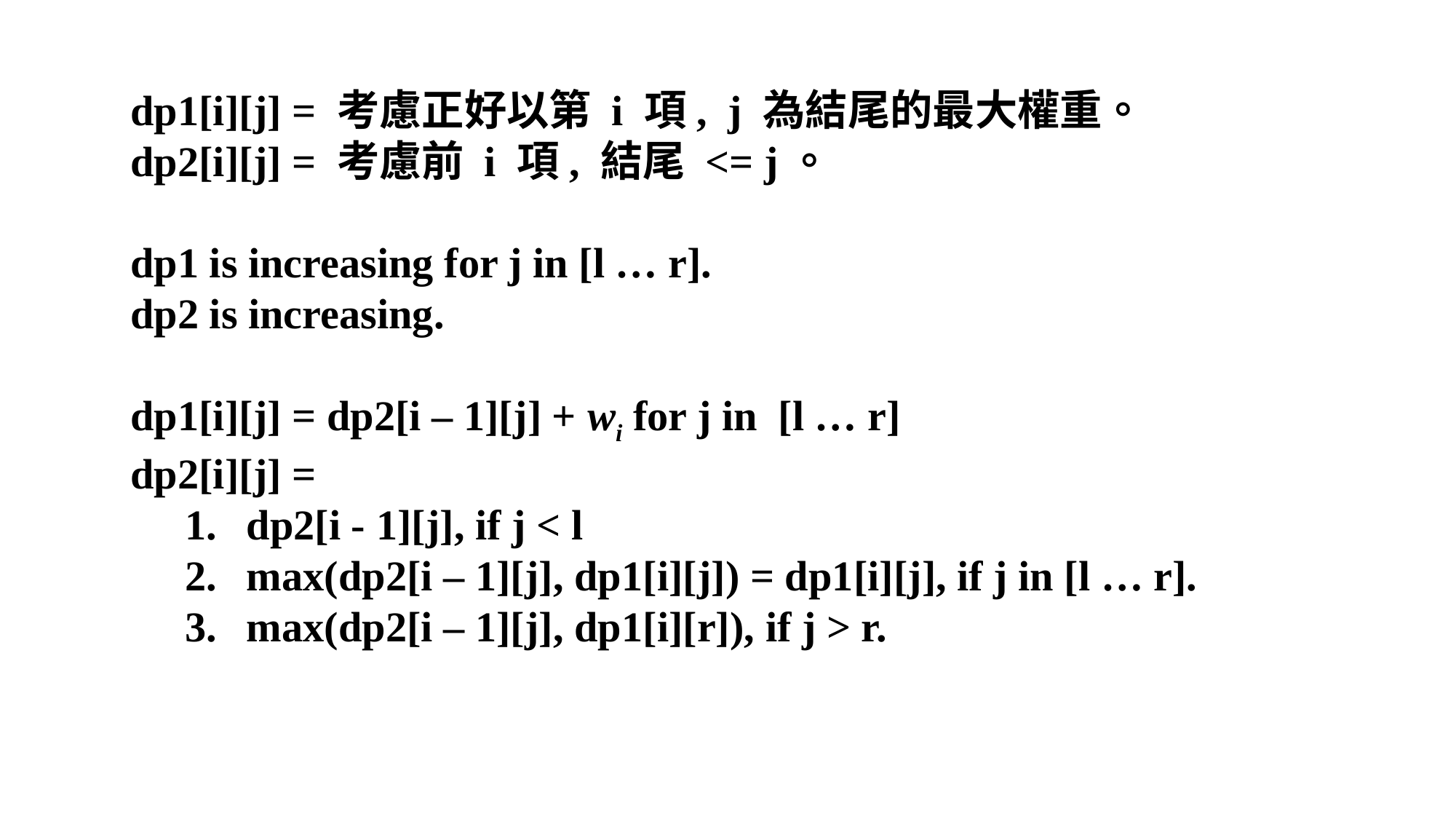

dp1[i][j] = 考慮正好以第 i 項,  j 為結尾的最大權重。
dp2[i][j] = 考慮前 i 項, 結尾 <= j。

dp1 is increasing for j in [l … r].
dp2 is increasing.

dp1[i][j] = dp2[i – 1][j] + wi for j in  [l … r]
dp2[i][j] =
dp2[i - 1][j], if j < l
max(dp2[i – 1][j], dp1[i][j]) = dp1[i][j], if j in [l … r].
max(dp2[i – 1][j], dp1[i][r]), if j > r.